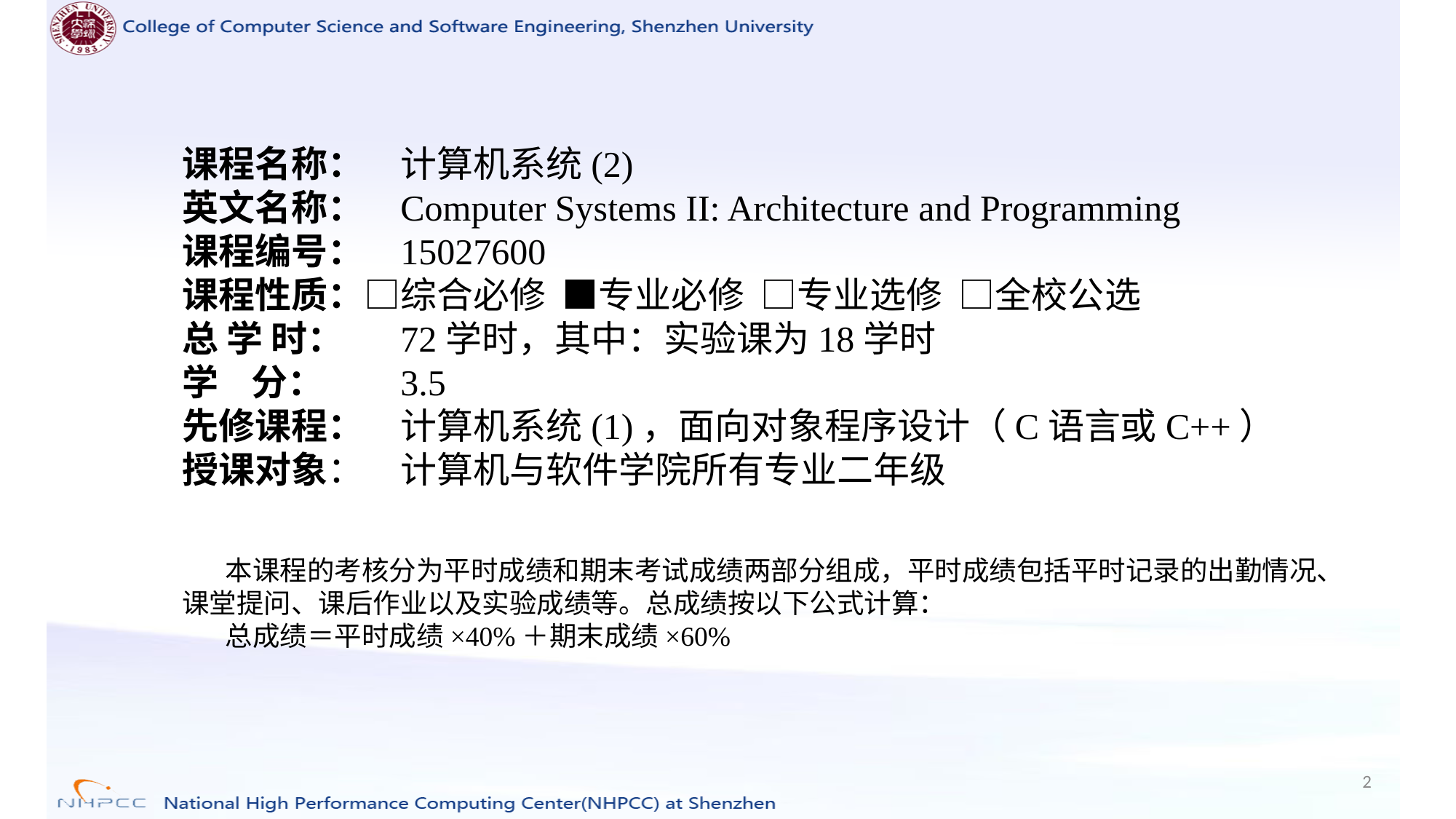

课程名称：	计算机系统(2)
英文名称：	Computer Systems II: Architecture and Programming
课程编号：	15027600
课程性质：□综合必修  ■专业必修  □专业选修  □全校公选
总 学 时：	72学时，其中：实验课为18学时
学    分：	3.5
先修课程：	计算机系统(1)，面向对象程序设计（C语言或C++）
授课对象：	计算机与软件学院所有专业二年级

本课程的考核分为平时成绩和期末考试成绩两部分组成，平时成绩包括平时记录的出勤情况、课堂提问、课后作业以及实验成绩等。总成绩按以下公式计算：
总成绩＝平时成绩×40%＋期末成绩×60%
2